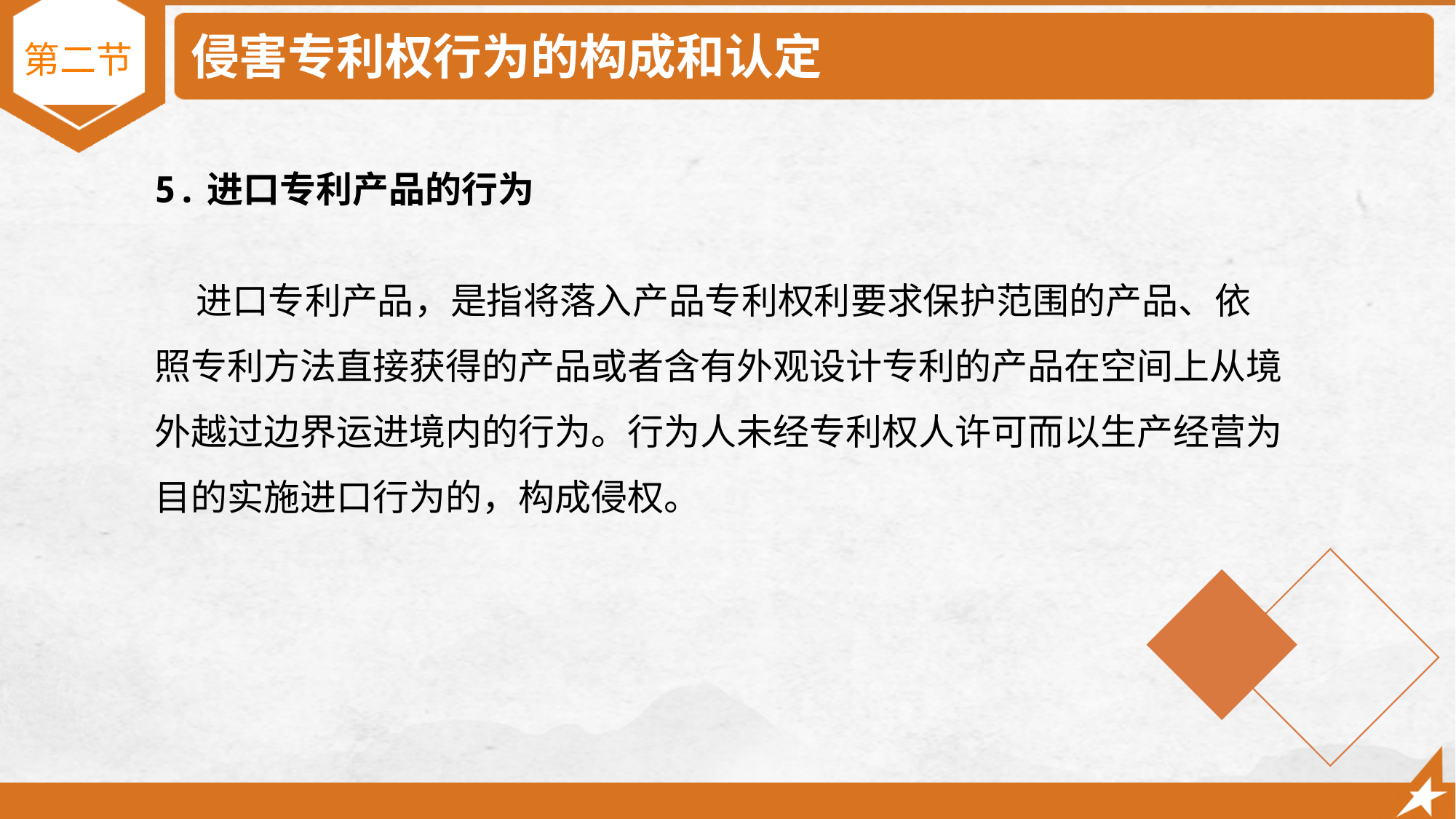

侵害专利权行为的构成和认定
第二节
5.进口专利产品的行为
    进口专利产品，是指将落入产品专利权利要求保护范围的产品、依照专利方法直接获得的产品或者含有外观设计专利的产品在空间上从境外越过边界运进境内的行为。行为人未经专利权人许可而以生产经营为目的实施进口行为的，构成侵权。